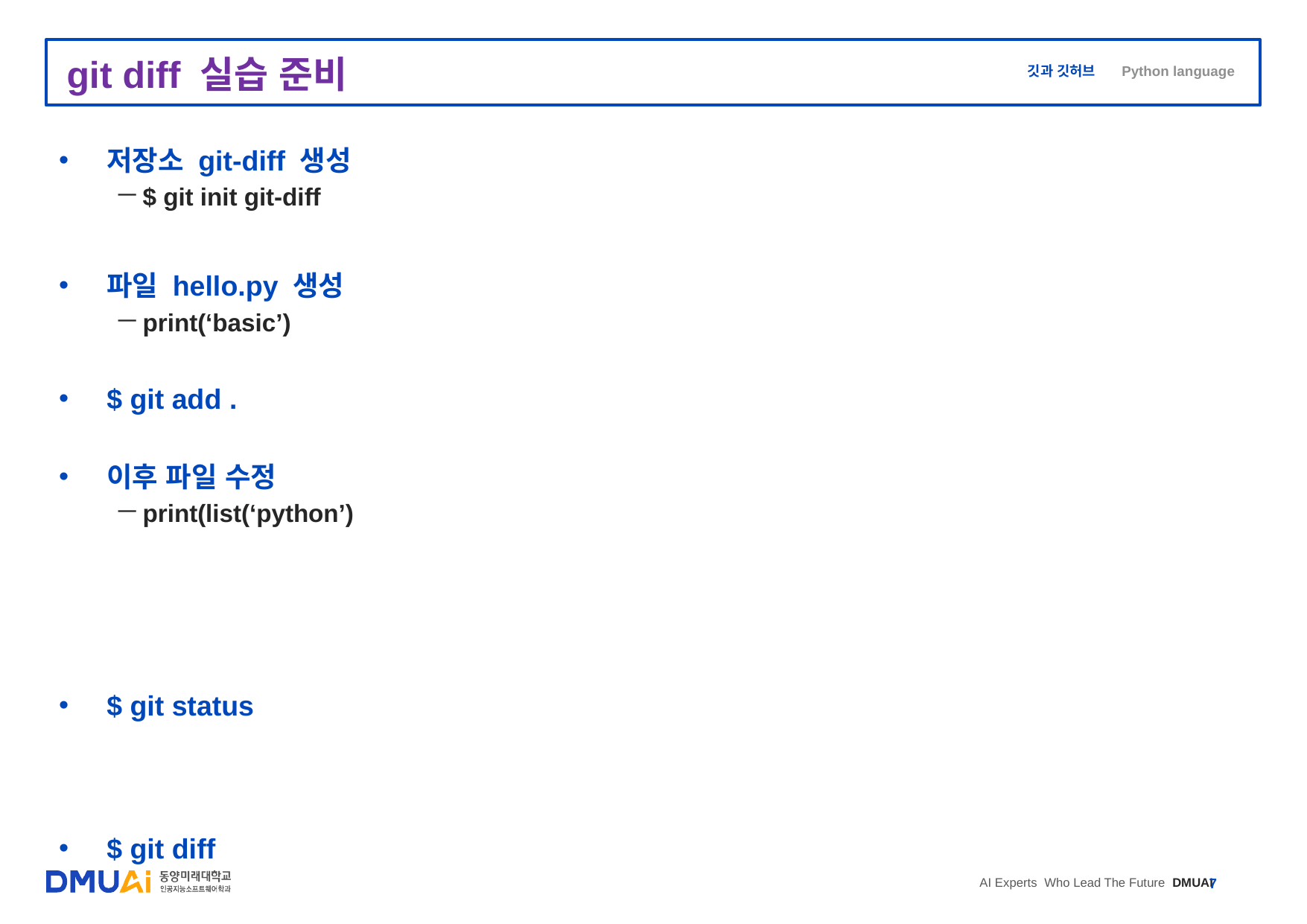

# git diff 실습 준비
저장소 git-diff 생성
$ git init git-diff

파일 hello.py 생성
print(‘basic’)

$ git add .

이후 파일 수정
print(list(‘python’)

$ git status

$ git diff